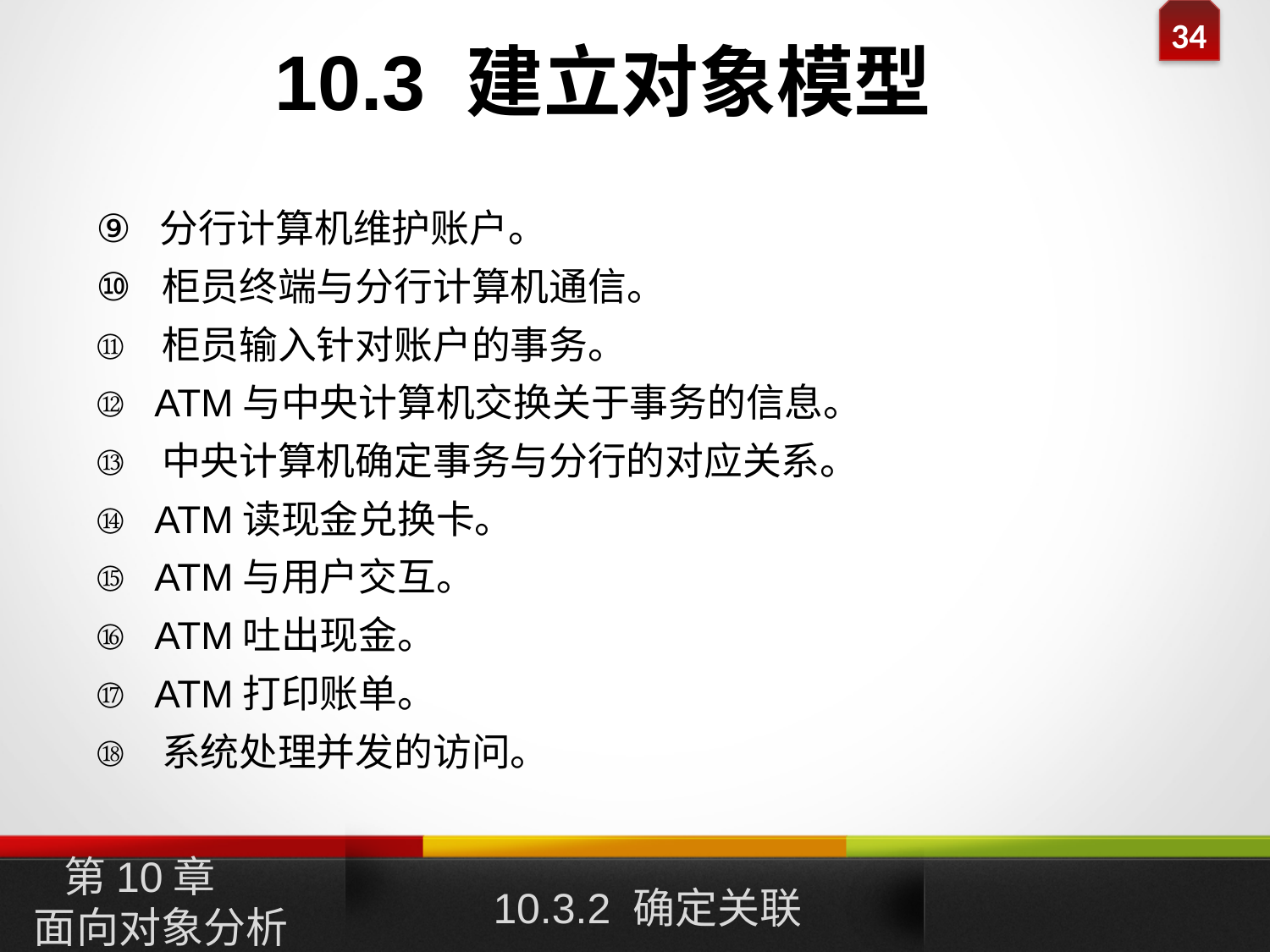

10.3 建立对象模型
分行计算机维护账户。
 柜员终端与分行计算机通信。
 柜员输入针对账户的事务。
 ATM与中央计算机交换关于事务的信息。
 中央计算机确定事务与分行的对应关系。
 ATM读现金兑换卡。
 ATM与用户交互。
 ATM吐出现金。
 ATM打印账单。
 系统处理并发的访问。
10.3.2 确定关联